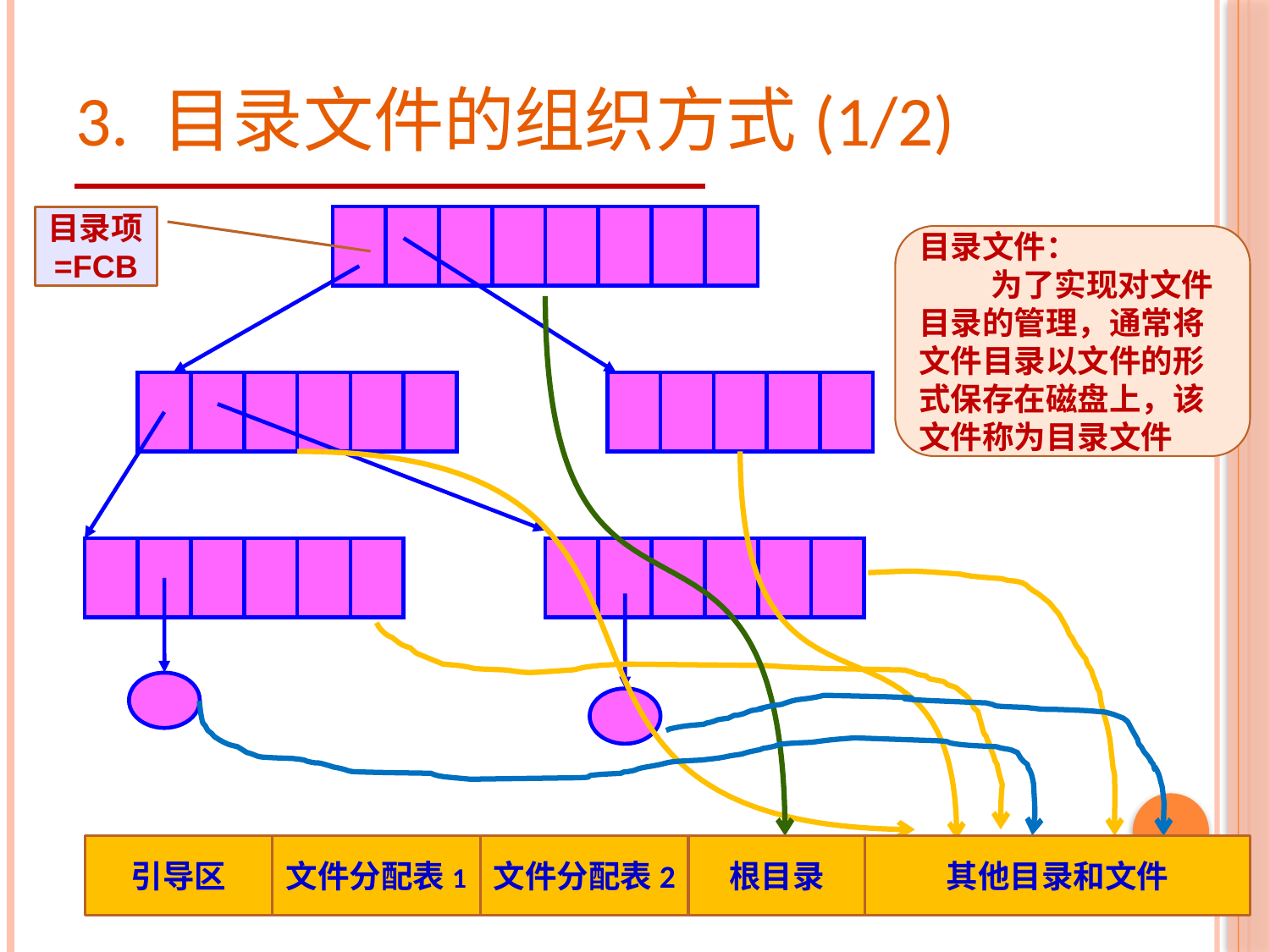

# 3. 目录文件的组织方式(1/2)

目录项=FCB
目录文件：
         为了实现对文件目录的管理，通常将文件目录以文件的形式保存在磁盘上，该文件称为目录文件

引导区
文件分配表1
文件分配表2
根目录
其他目录和文件